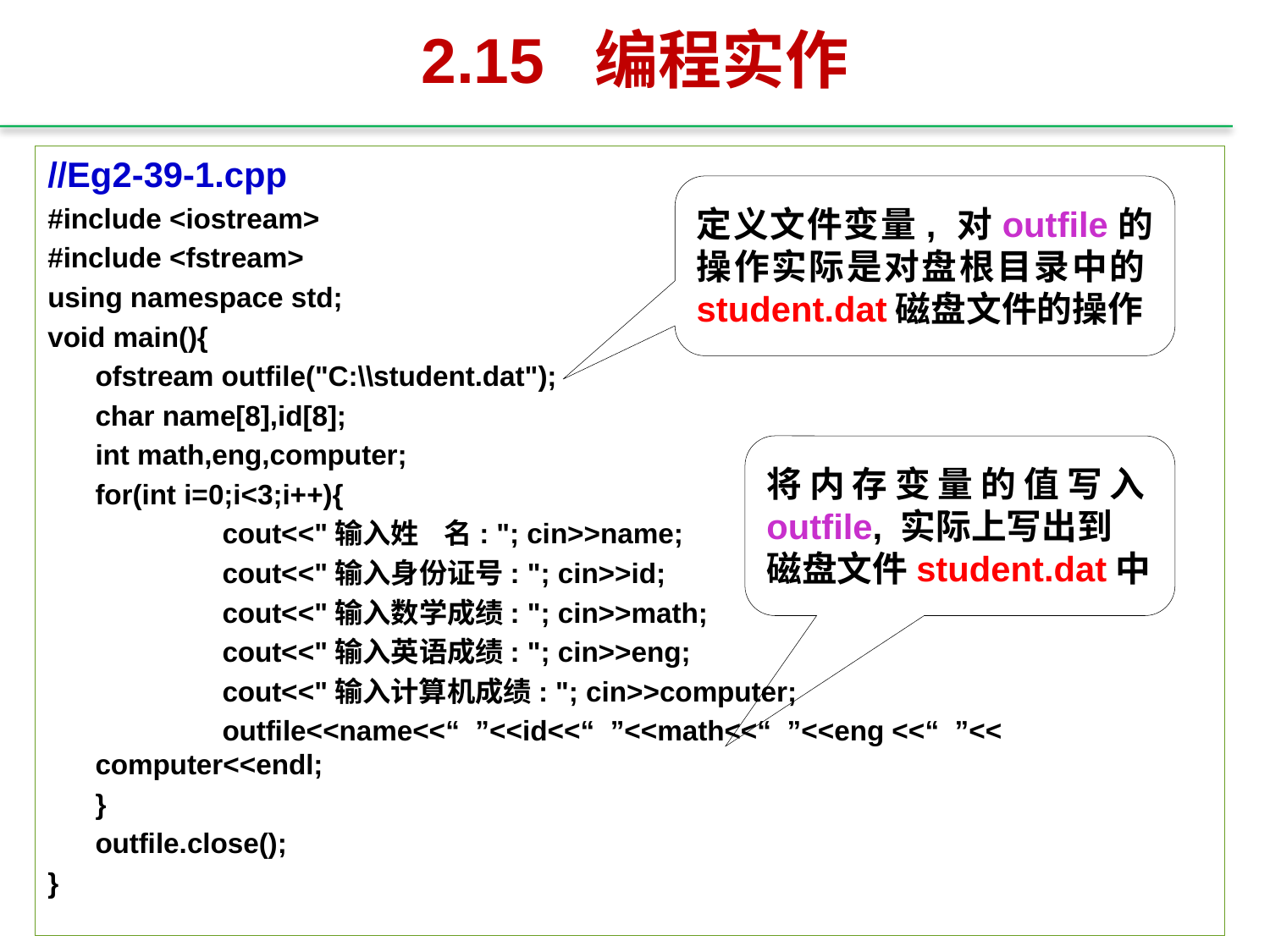

# 2.15  编程实作
//Eg2-39-1.cpp
#include <iostream>
#include <fstream>
using namespace std;
void main(){
	ofstream outfile("C:\\student.dat");
	char name[8],id[8];
	int math,eng,computer;
	for(int i=0;i<3;i++){
		cout<<"输入姓    名: "; cin>>name;
		cout<<"输入身份证号: "; cin>>id;
		cout<<"输入数学成绩: "; cin>>math;
		cout<<"输入英语成绩: "; cin>>eng;
		cout<<"输入计算机成绩: "; cin>>computer;
		outfile<<name<<“  ”<<id<<“  ”<<math<<“  ”<<eng <<“  ”<< computer<<endl;
	}
	outfile.close();
}
定义文件变量, 对outfile的操作实际是对盘根目录中的student.dat磁盘文件的操作

将内存变量的值写入outfile, 实际上写出到
磁盘文件student.dat中